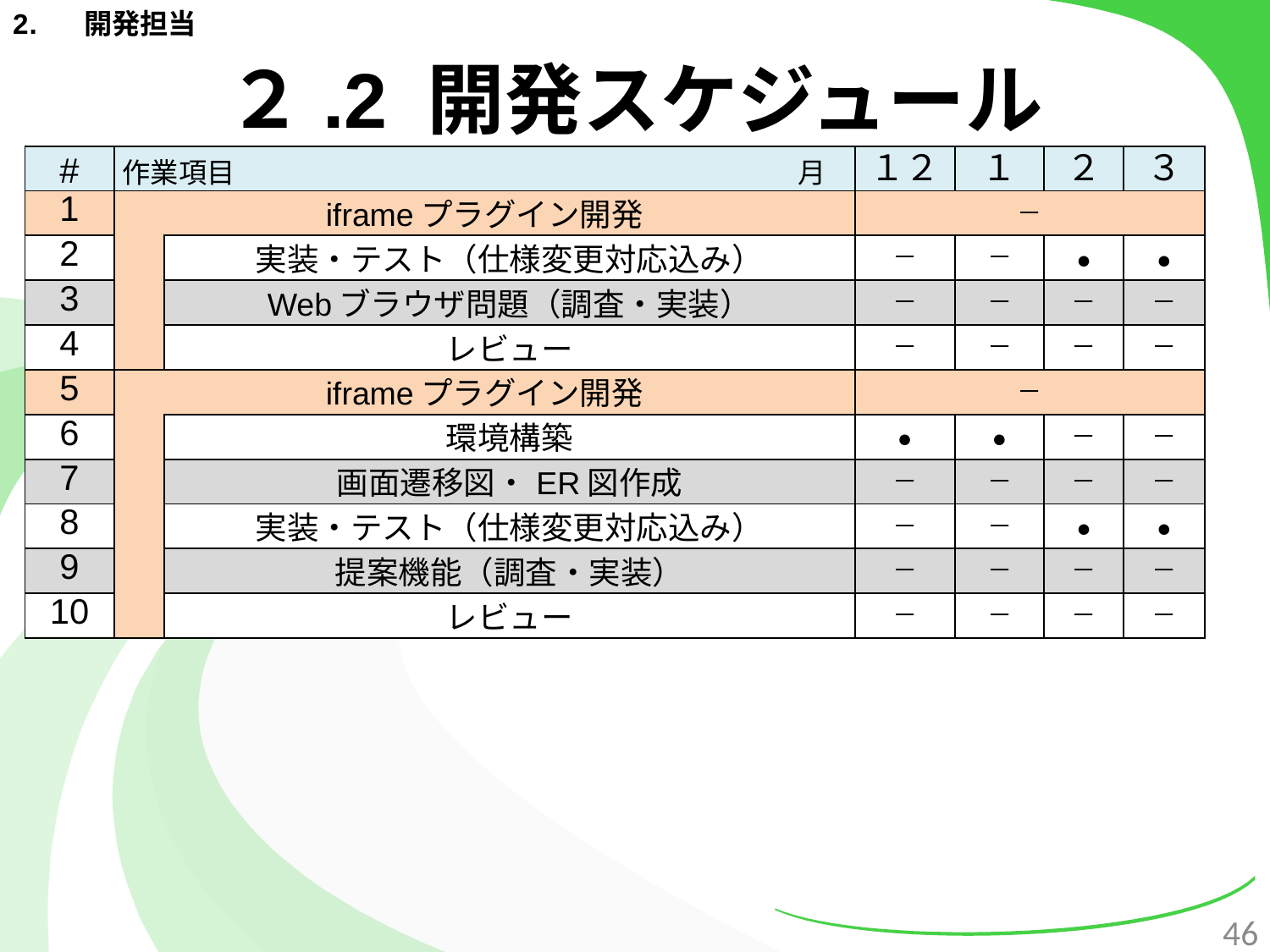

開発担当
# ２.2 開発スケジュール
| # | 作業項目　　　　　　　　　　　　　　　　　　　　月 |  | １２ | １ | ２ | ３ |
| --- | --- | --- | --- | --- | --- | --- |
| 1 | iframeプラグイン開発 |  | － |  |  |  |
| 2 |  | 実装・テスト（仕様変更対応込み） | － | － | ● | ● |
| 3 |  | Webブラウザ問題（調査・実装） | － | － | － | － |
| 4 |  | レビュー | － | － | － | － |
| 5 | iframeプラグイン開発 |  | － |  |  |  |
| 6 |  | 環境構築 | ● | ● | － | － |
| 7 |  | 画面遷移図・ER図作成 | － | － | － | － |
| 8 |  | 実装・テスト（仕様変更対応込み） | － | － | ● | ● |
| 9 |  | 提案機能（調査・実装） | － | － | － | － |
| 10 |  | レビュー | － | － | － | － |
46